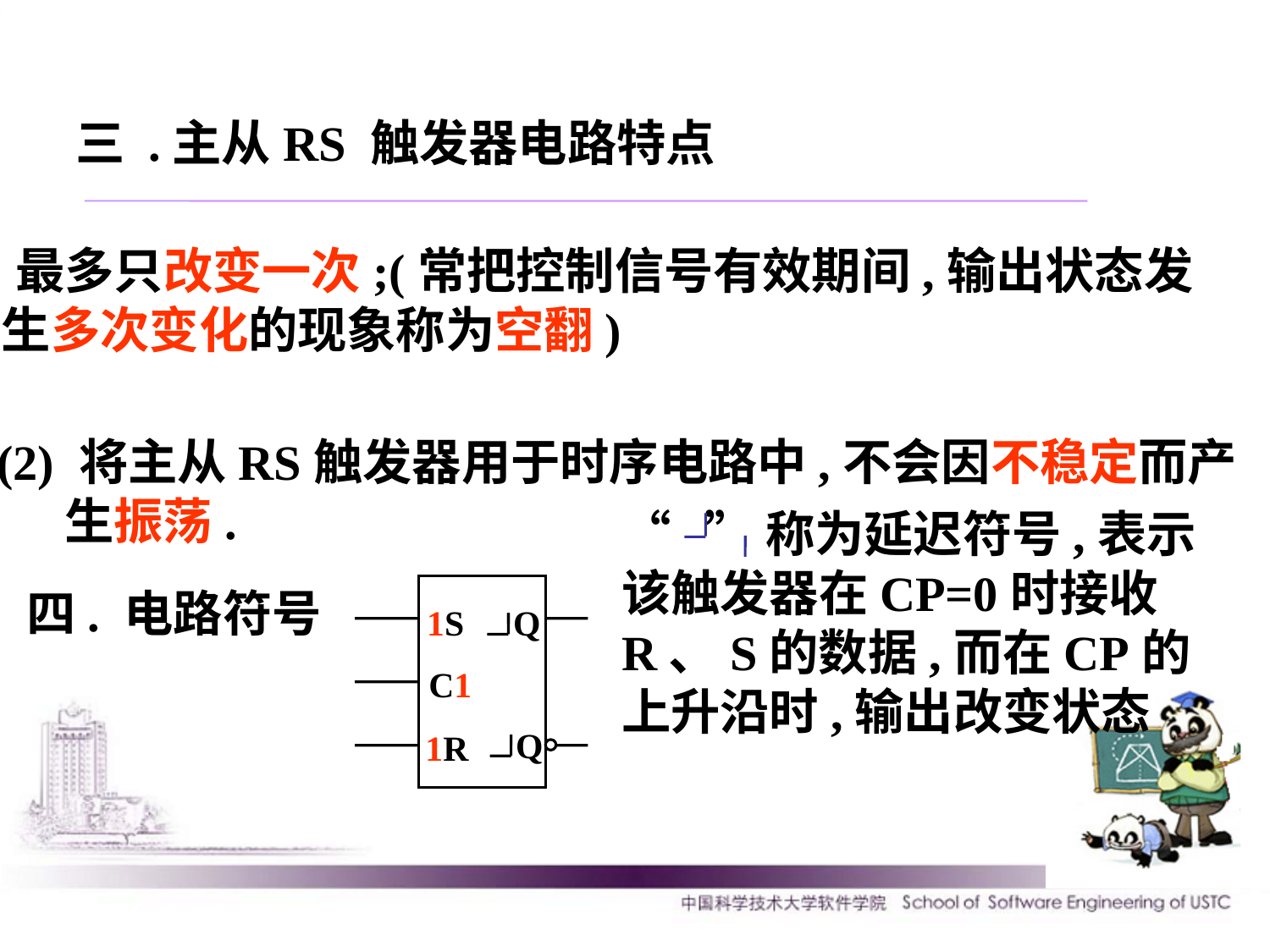

三 .主从RS 触发器电路特点
(1) 最多只改变一次;(常把控制信号有效期间,输出状态发
     生多次变化的现象称为空翻)
(2) 将主从RS触发器用于时序电路中,不会因不稳定而产
     生振荡.
“   ”称为延迟符号,表示
该触发器在CP=0时接收
R、S的数据,而在CP的
上升沿时,输出改变状态

四. 电路符号

1S
Q

C1

Q
1R